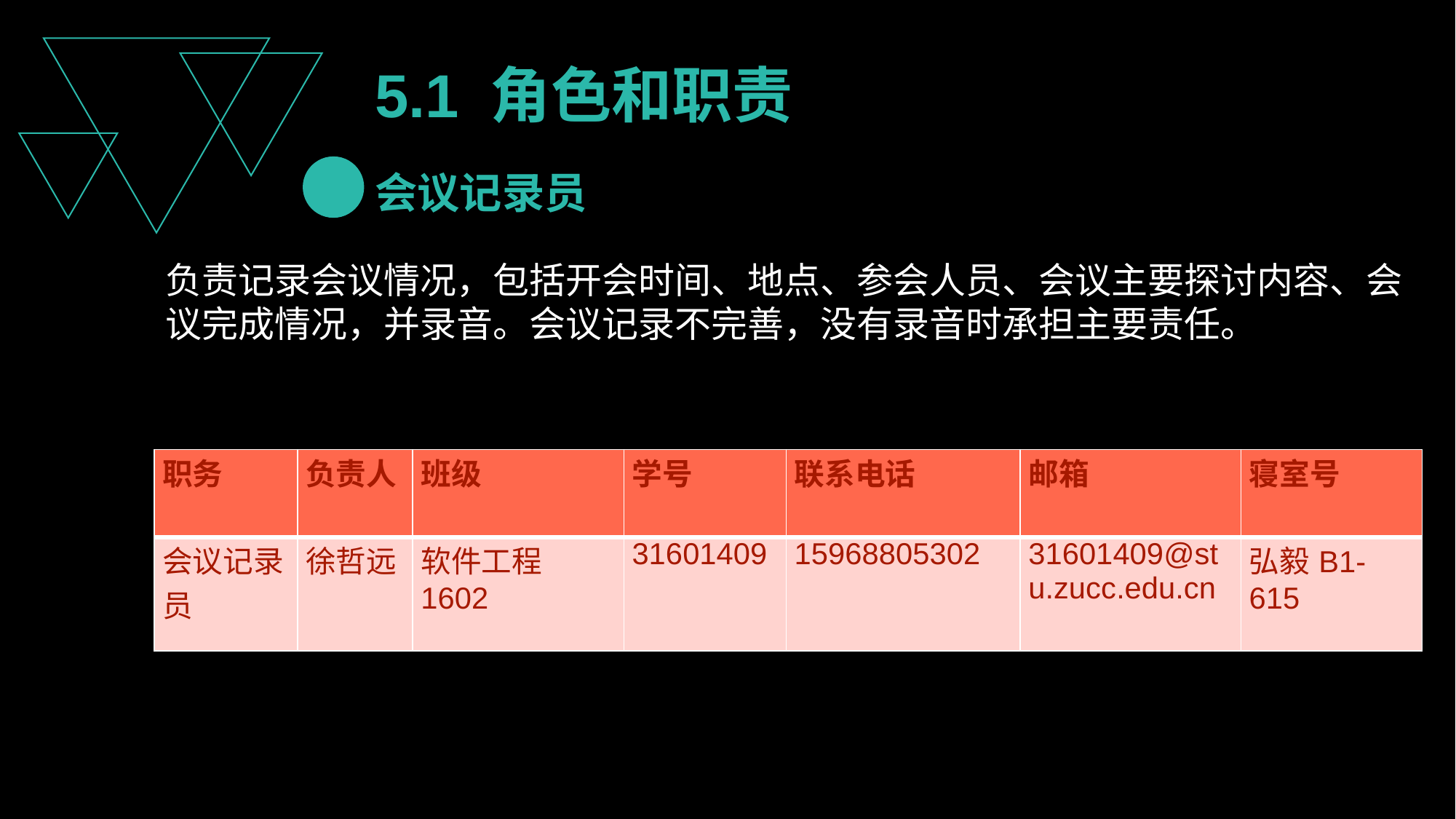

5.1 角色和职责

会议记录员
负责记录会议情况，包括开会时间、地点、参会人员、会议主要探讨内容、会议完成情况，并录音。会议记录不完善，没有录音时承担主要责任。
| 职务 | 负责人 | 班级 | 学号 | 联系电话 | 邮箱 | 寝室号 |
| --- | --- | --- | --- | --- | --- | --- |
| 会议记录员 | 徐哲远 | 软件工程1602 | 31601409 | 15968805302 | 31601409@stu.zucc.edu.cn | 弘毅B1-615 |
2014